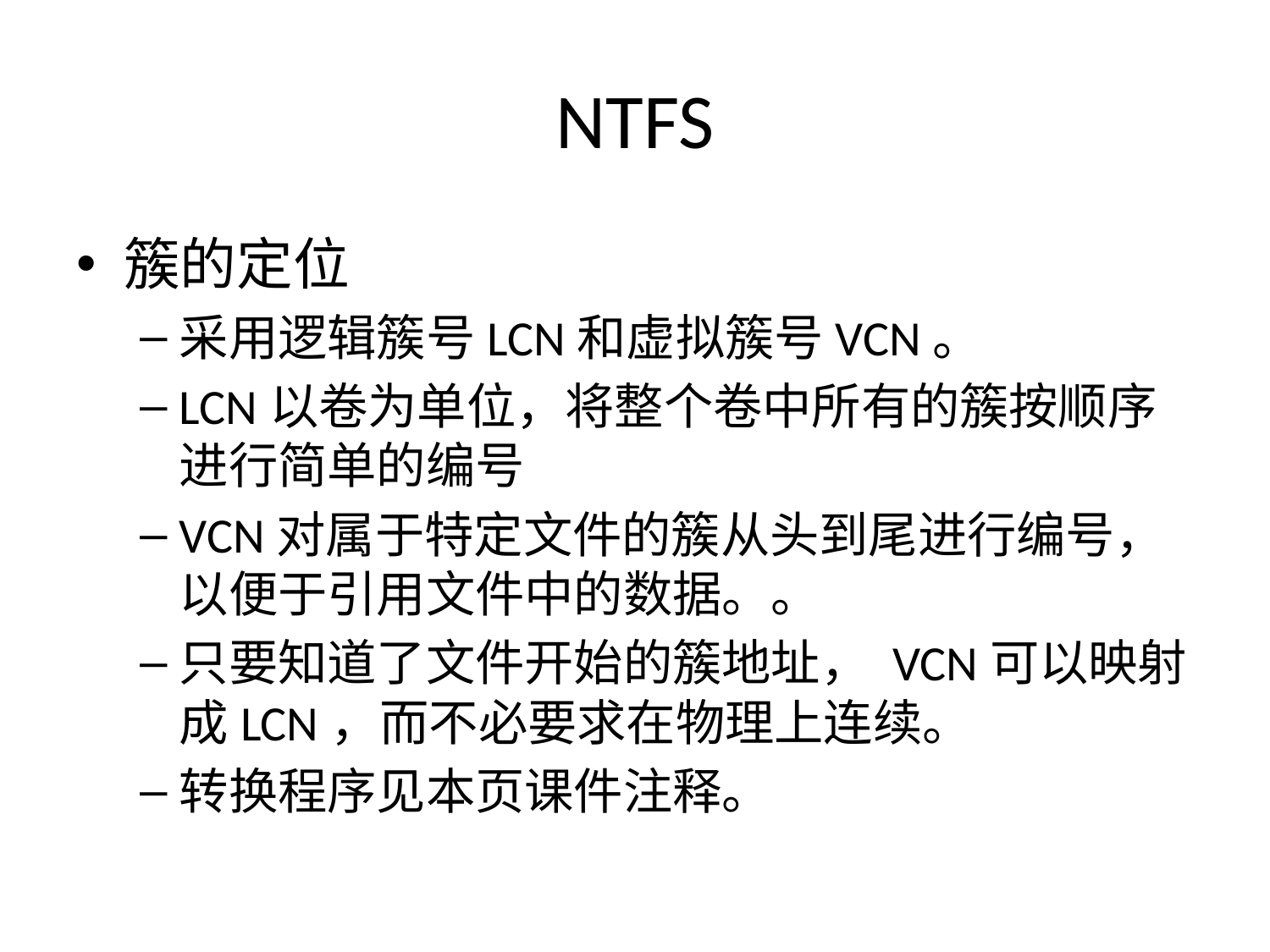

# NTFS
簇的定位
采用逻辑簇号LCN和虚拟簇号VCN。
LCN以卷为单位，将整个卷中所有的簇按顺序进行简单的编号
VCN对属于特定文件的簇从头到尾进行编号，以便于引用文件中的数据。。
只要知道了文件开始的簇地址， VCN可以映射成LCN，而不必要求在物理上连续。
转换程序见本页课件注释。